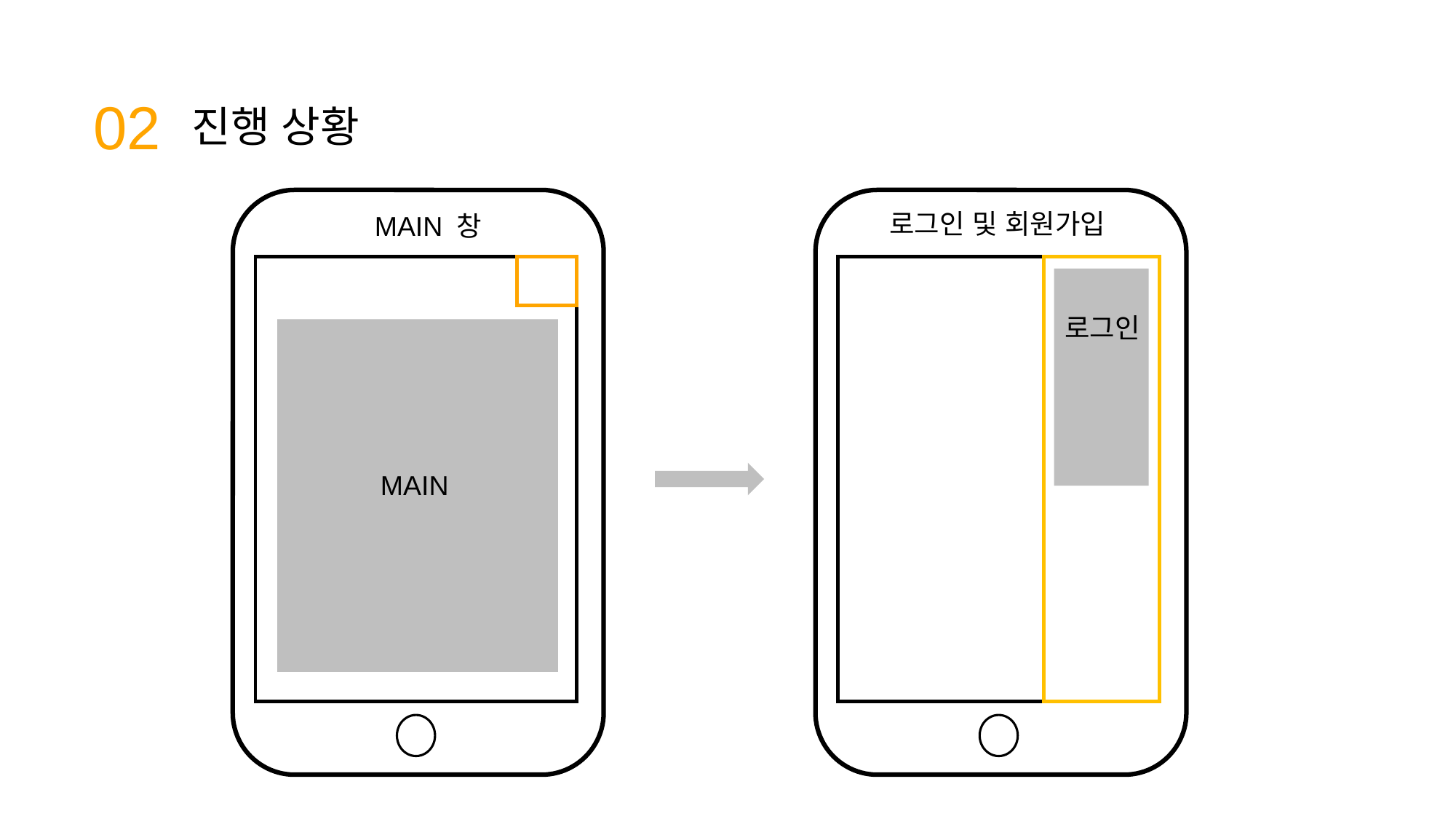

02
진행 상황

로그인 및 회원가입
MAIN 창

로그인

MAIN